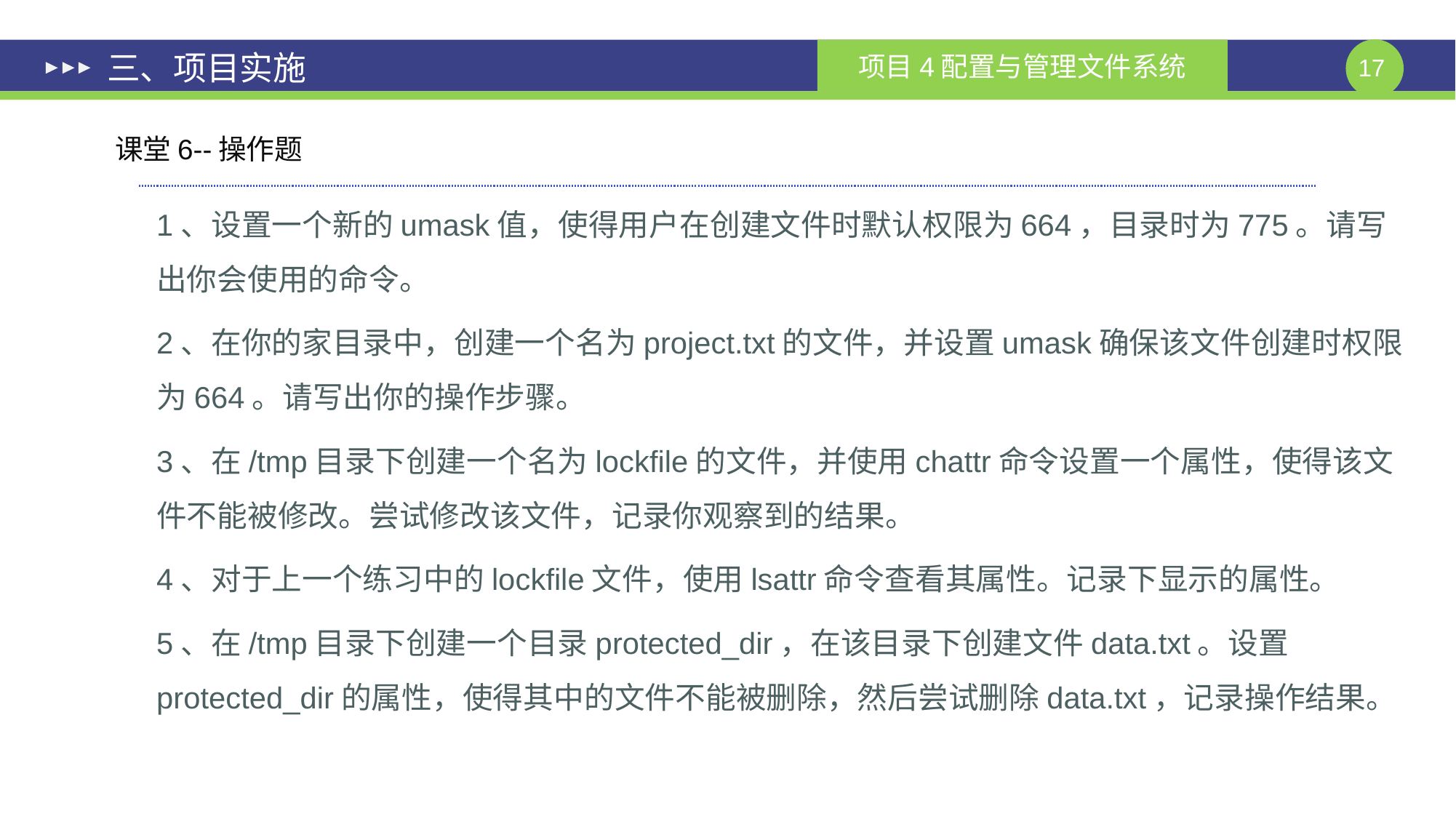

# 三、项目实施
课堂6--操作题
1、设置一个新的umask值，使得用户在创建文件时默认权限为664，目录时为775。请写出你会使用的命令。
2、在你的家目录中，创建一个名为project.txt的文件，并设置umask确保该文件创建时权限为664。请写出你的操作步骤。
3、在/tmp目录下创建一个名为lockfile的文件，并使用chattr命令设置一个属性，使得该文件不能被修改。尝试修改该文件，记录你观察到的结果。
4、对于上一个练习中的lockfile文件，使用lsattr命令查看其属性。记录下显示的属性。
5、在/tmp目录下创建一个目录protected_dir，在该目录下创建文件data.txt。设置protected_dir的属性，使得其中的文件不能被删除，然后尝试删除data.txt，记录操作结果。